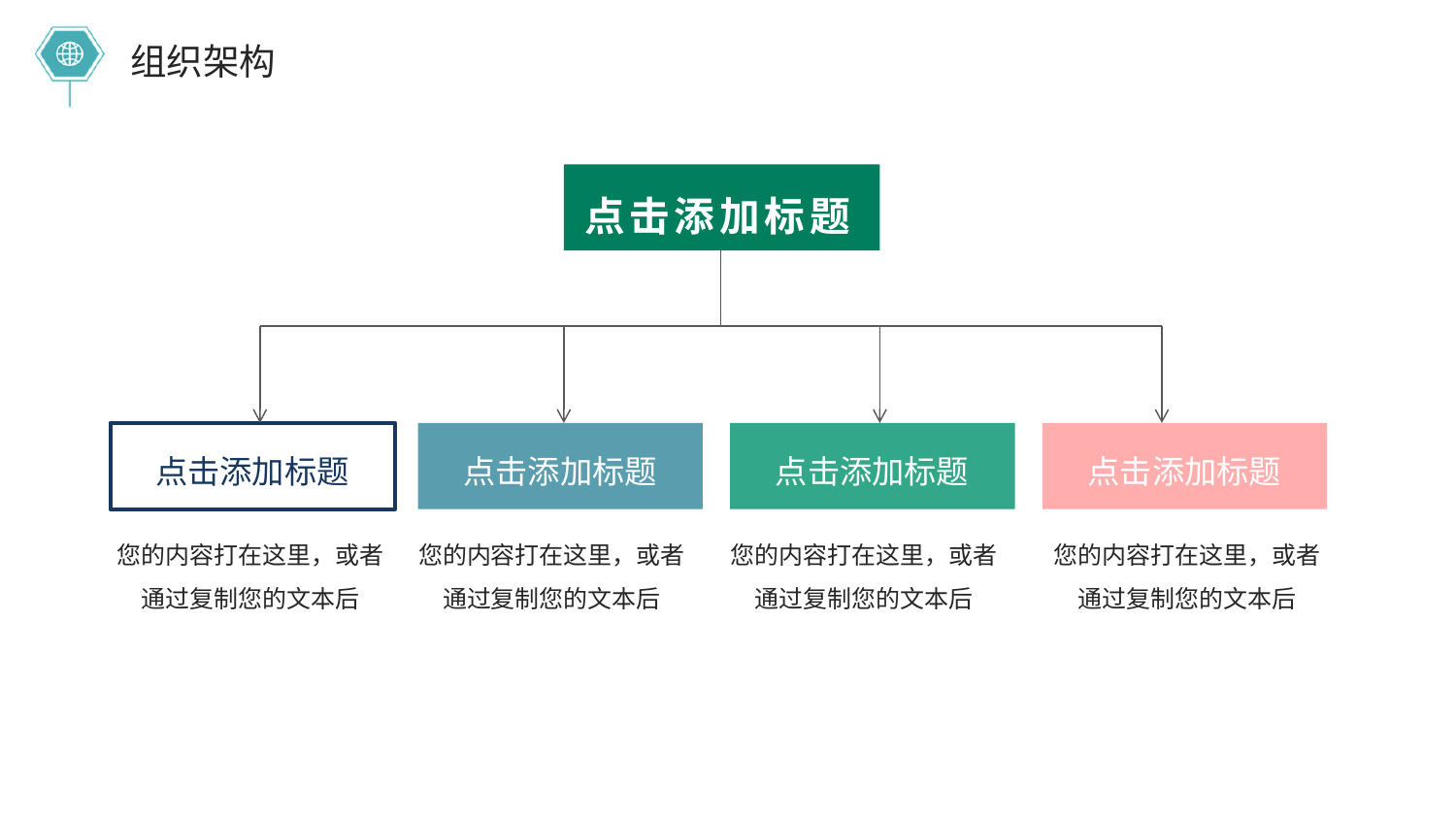

组织架构

点击添加标题
点击添加标题
点击添加标题
点击添加标题
点击添加标题

您的内容打在这里，或者通过复制您的文本后
您的内容打在这里，或者通过复制您的文本后
您的内容打在这里，或者通过复制您的文本后
您的内容打在这里，或者通过复制您的文本后